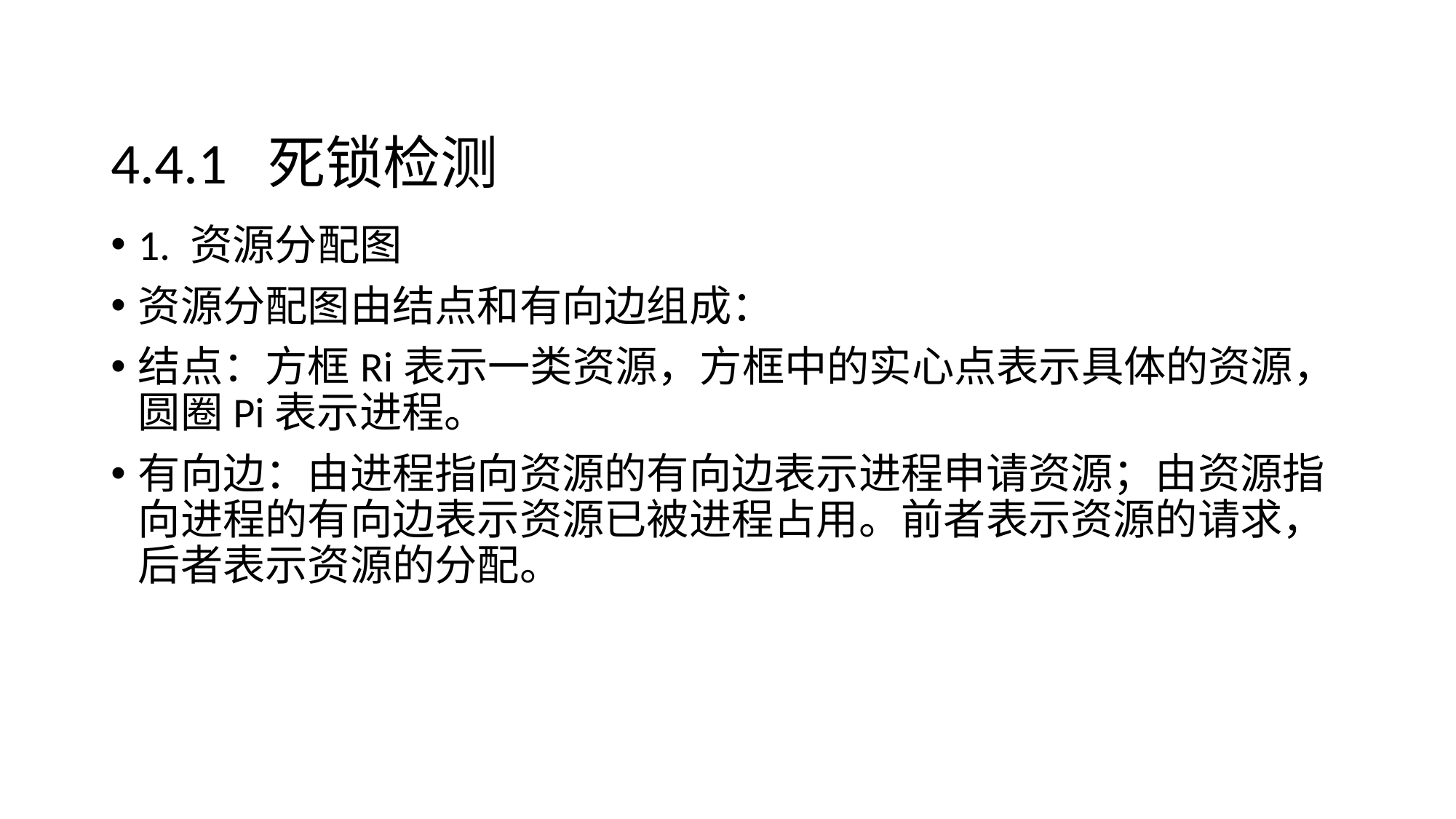

# 4.4.1  死锁检测
1. 资源分配图
资源分配图由结点和有向边组成：
结点：方框Ri表示一类资源，方框中的实心点表示具体的资源，圆圈Pi表示进程。
有向边：由进程指向资源的有向边表示进程申请资源；由资源指向进程的有向边表示资源已被进程占用。前者表示资源的请求，后者表示资源的分配。
3